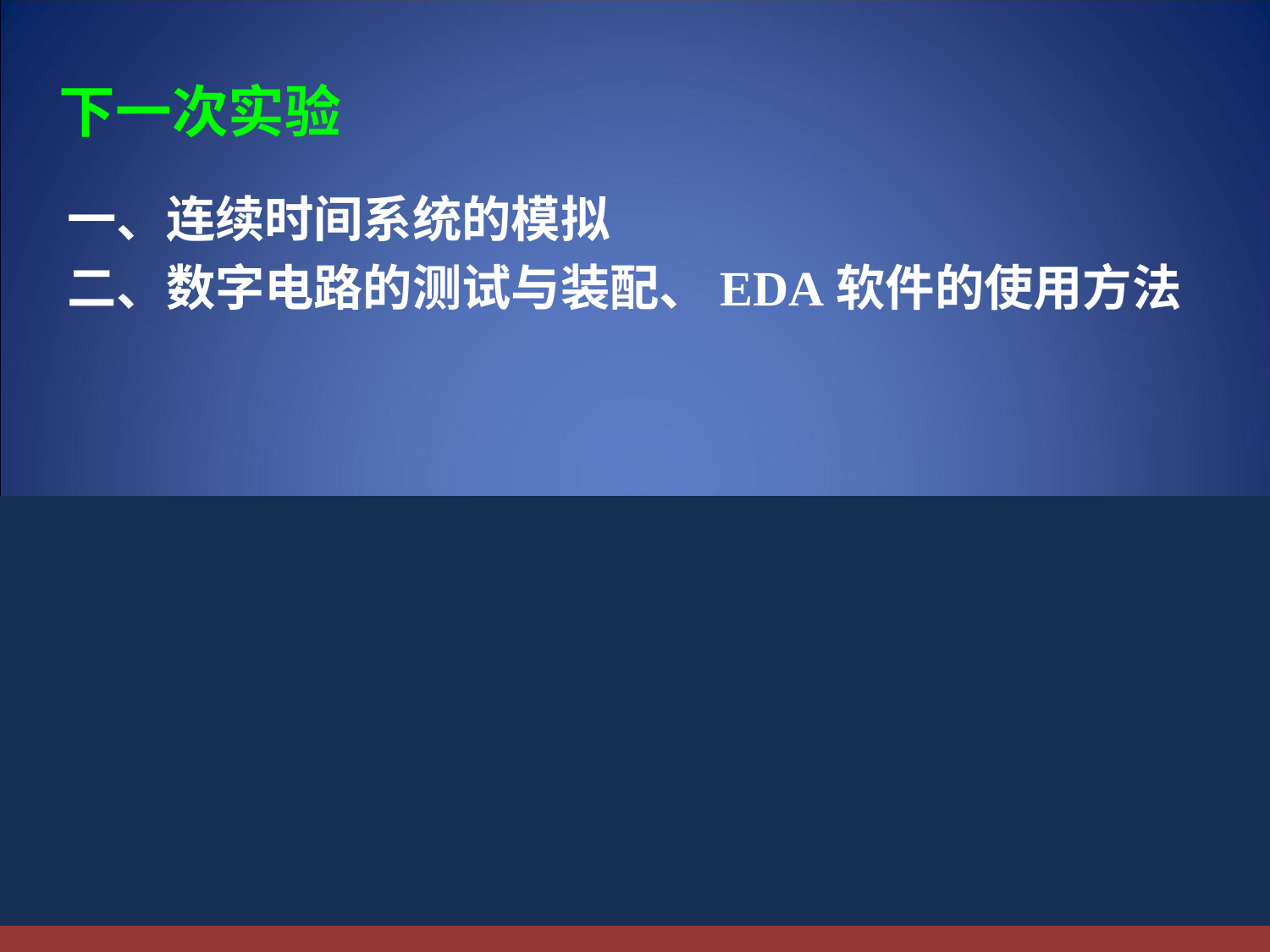

下一次实验
一、连续时间系统的模拟
二、数字电路的测试与装配、EDA软件的使用方法